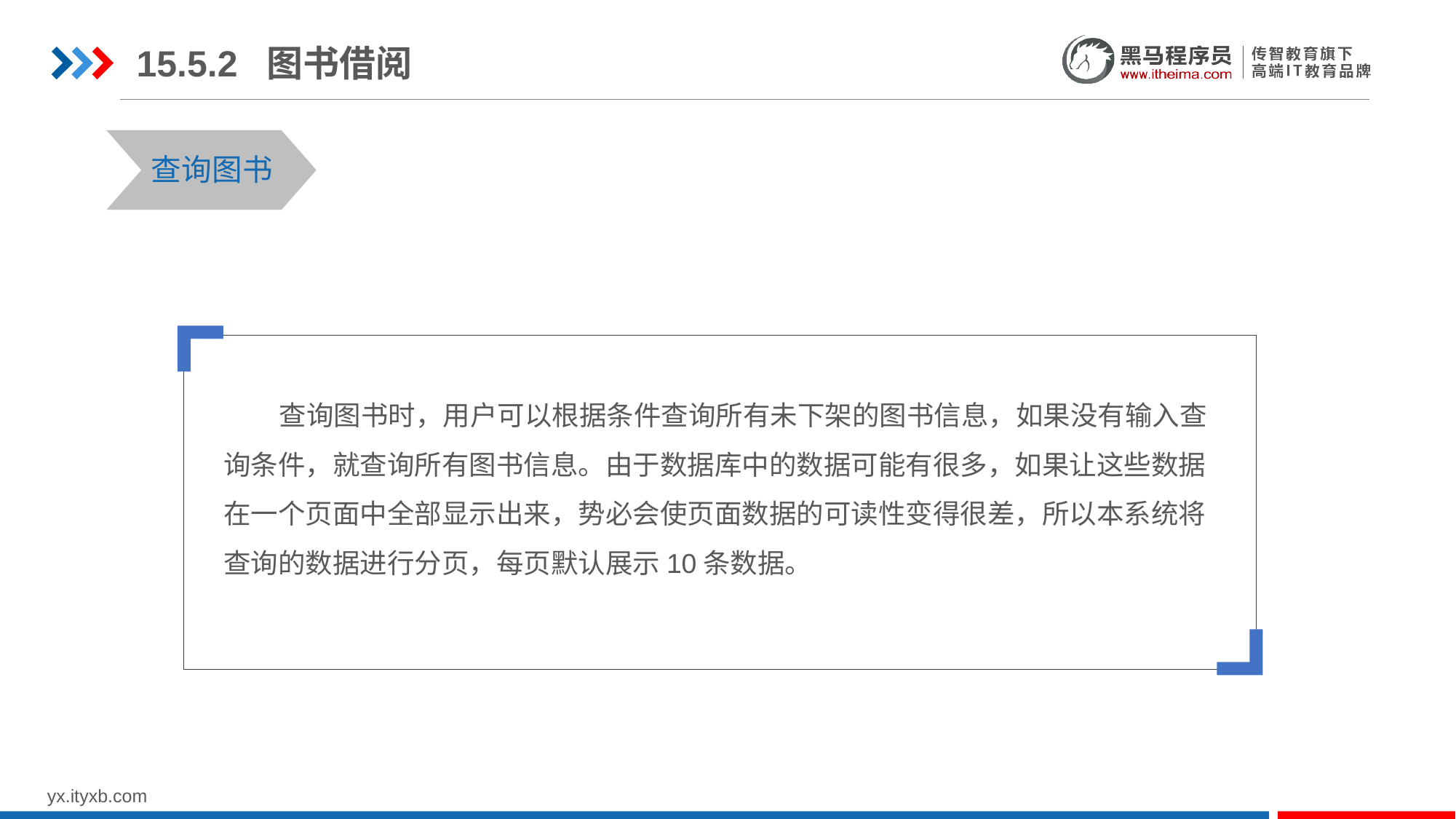

15.5.2  图书借阅

查询图书

        查询图书时，用户可以根据条件查询所有未下架的图书信息，如果没有输入查询条件，就查询所有图书信息。由于数据库中的数据可能有很多，如果让这些数据在一个页面中全部显示出来，势必会使页面数据的可读性变得很差，所以本系统将查询的数据进行分页，每页默认展示10条数据。